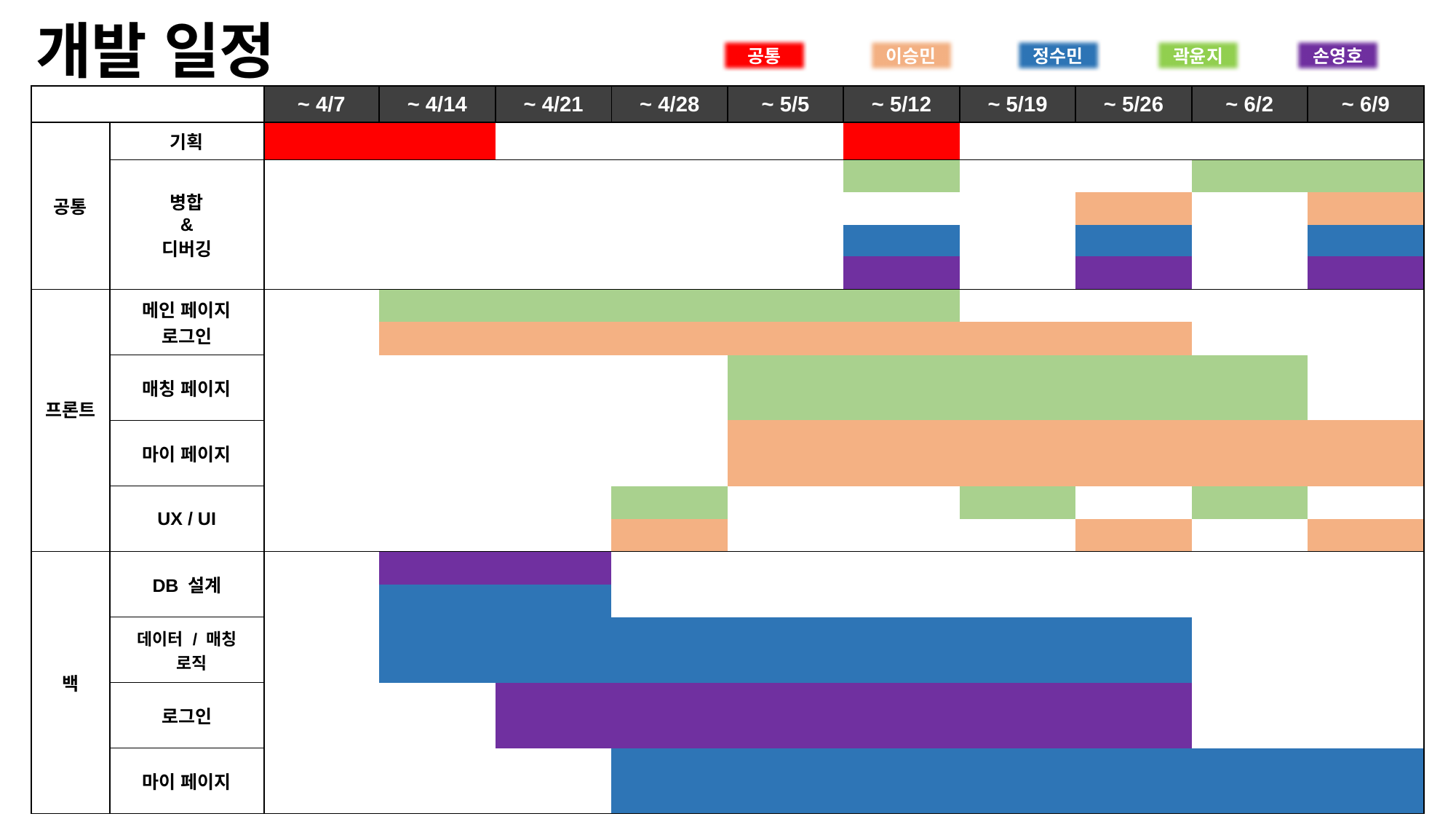

# 개발 일정
공통
이승민
정수민
곽윤지
손영호
|  |  | ~ 4/7 | ~ 4/14 | ~ 4/21 | ~ 4/28 | ~ 5/5 | ~ 5/12 | ~ 5/19 | ~ 5/26 | ~ 6/2 | ~ 6/9 |
| --- | --- | --- | --- | --- | --- | --- | --- | --- | --- | --- | --- |
| 공통 | 기획 |  |  |  |  |  |  |  |  |  |  |
|  | 병합 & 디버깅 |  |  |  |  |  |  |  |  |  |  |
|  |  |  |  |  |  |  |  |  |  |  |  |
|  |  |  |  |  |  |  |  |  |  |  |  |
|  |  |  |  |  |  |  |  |  |  |  |  |
| 프론트 | 메인 페이지 로그인 |  |  |  |  |  |  |  |  |  |  |
|  |  |  |  |  |  |  |  |  |  |  |  |
|  | 매칭 페이지 |  |  |  |  |  |  |  |  |  |  |
|  |  |  |  |  |  |  |  |  |  |  |  |
|  | 마이 페이지 |  |  |  |  |  |  |  |  |  |  |
|  |  |  |  |  |  |  |  |  |  |  |  |
|  | UX / UI |  |  |  |  |  |  |  |  |  |  |
|  |  |  |  |  |  |  |  |  |  |  |  |
| 백 | DB 설계 |  |  |  |  |  |  |  |  |  |  |
|  |  |  |  |  |  |  |  |  |  |  |  |
|  | 데이터 / 매칭 로직 |  |  |  |  |  |  |  |  |  |  |
|  |  |  |  |  |  |  |  |  |  |  |  |
|  | 로그인 |  |  |  |  |  |  |  |  |  |  |
|  |  |  |  |  |  |  |  |  |  |  |  |
|  | 마이 페이지 |  |  |  |  |  |  |  |  |  |  |
|  |  |  |  |  |  |  |  |  |  |  |  |